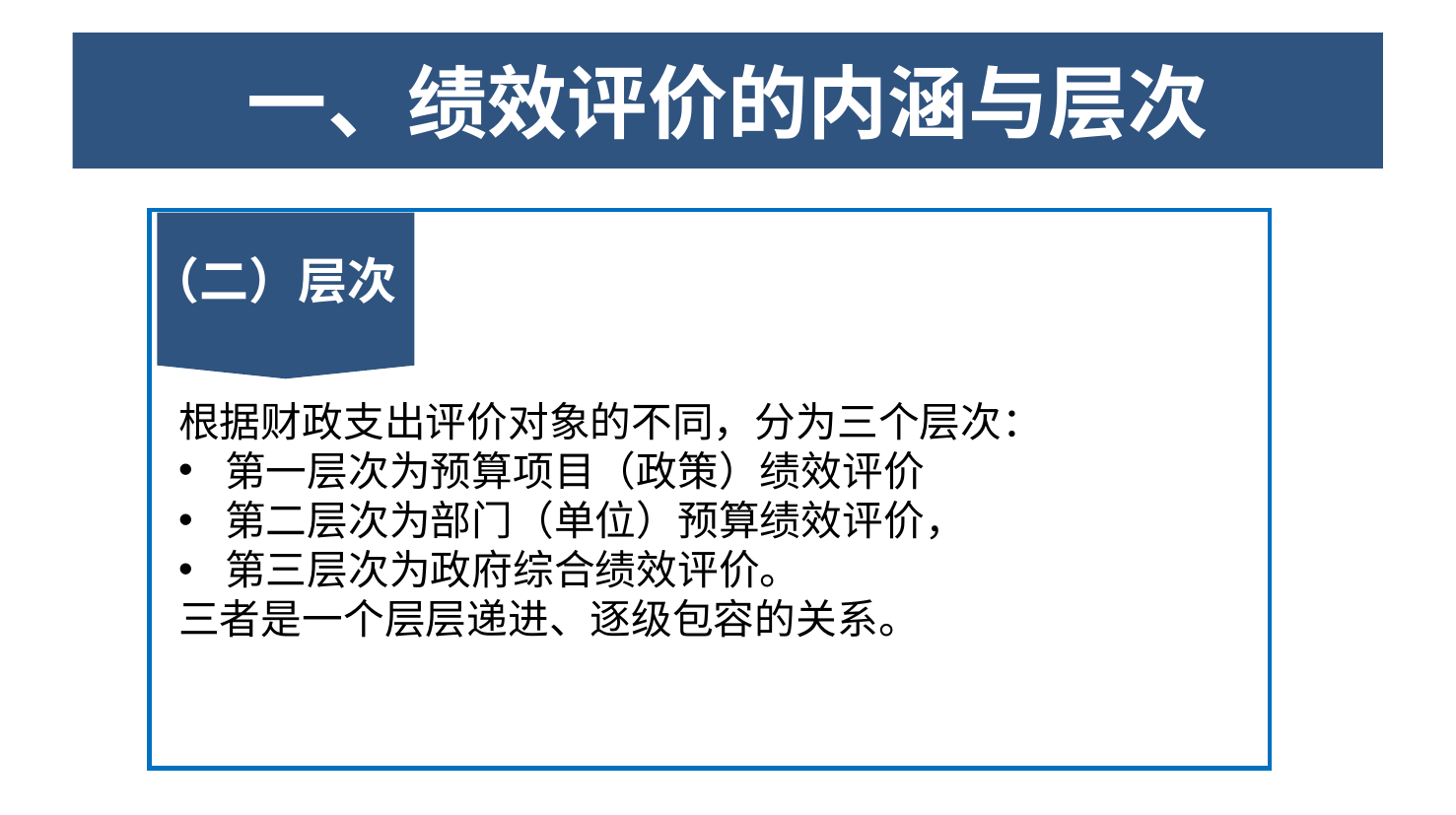

单击添加标题
# 一、绩效评价的内涵与层次

（二）层次
02
03
04
根据财政支出评价对象的不同，分为三个层次：
第一层次为预算项目（政策）绩效评价
第二层次为部门（单位）预算绩效评价，
第三层次为政府综合绩效评价。
三者是一个层层递进、逐级包容的关系。